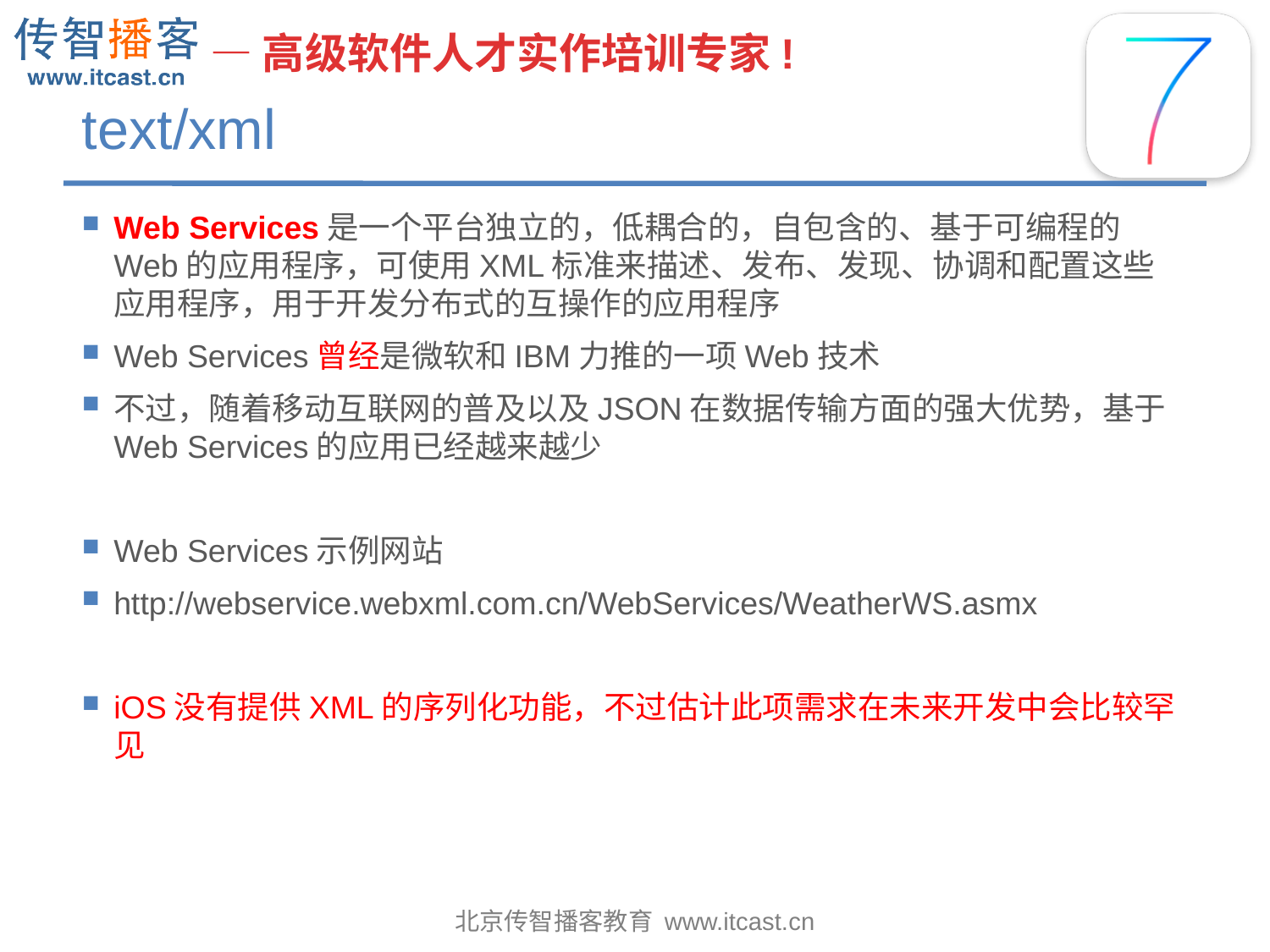

# text/xml
Web Services是一个平台独立的，低耦合的，自包含的、基于可编程的Web的应用程序，可使用XML标准来描述、发布、发现、协调和配置这些应用程序，用于开发分布式的互操作的应用程序
Web Services曾经是微软和IBM力推的一项Web技术
不过，随着移动互联网的普及以及JSON在数据传输方面的强大优势，基于Web Services的应用已经越来越少

Web Services示例网站
http://webservice.webxml.com.cn/WebServices/WeatherWS.asmx

iOS没有提供XML的序列化功能，不过估计此项需求在未来开发中会比较罕见